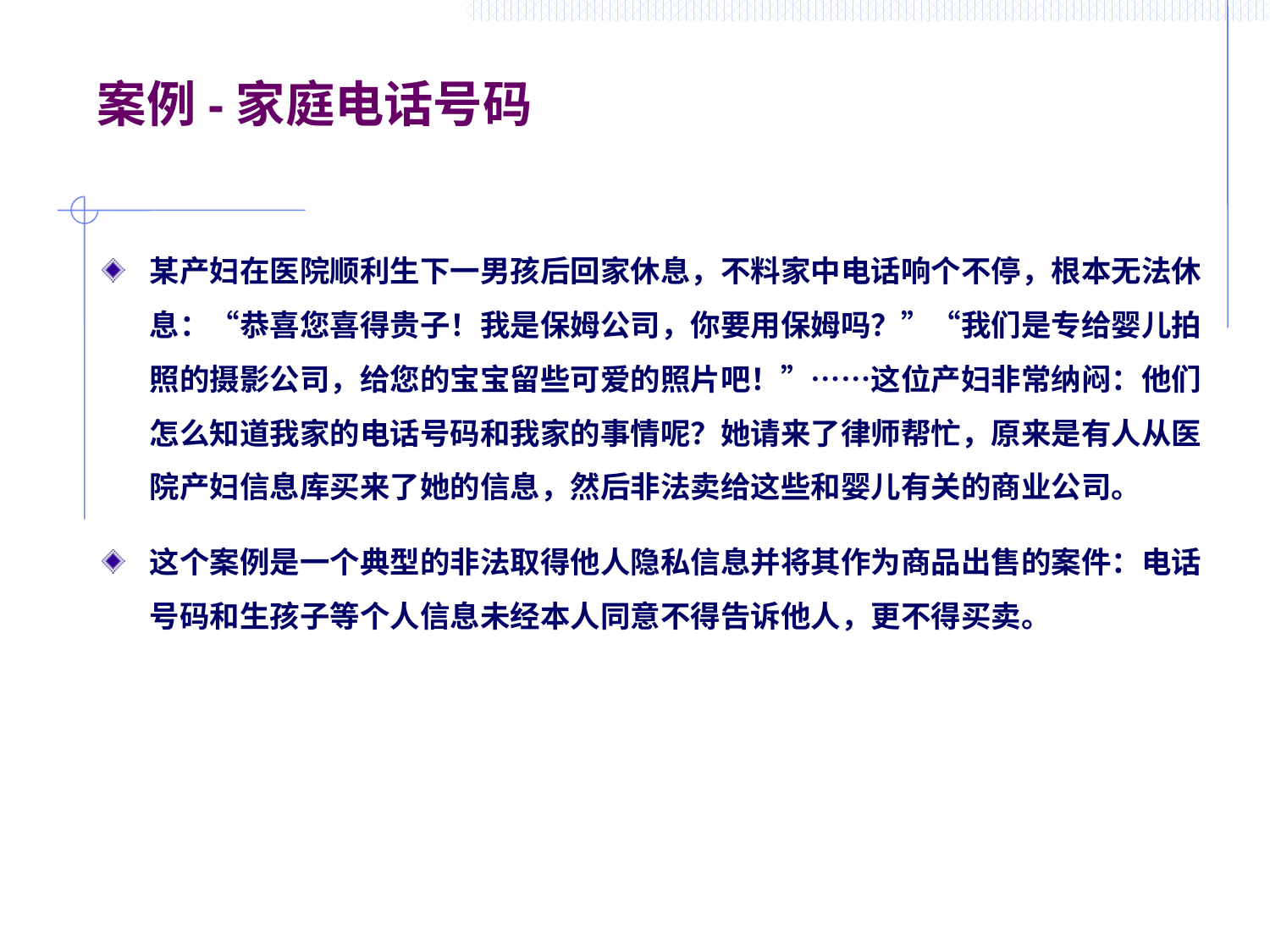

# 案例-家庭电话号码
某产妇在医院顺利生下一男孩后回家休息，不料家中电话响个不停，根本无法休息：“恭喜您喜得贵子！我是保姆公司，你要用保姆吗？”“我们是专给婴儿拍照的摄影公司，给您的宝宝留些可爱的照片吧！”……这位产妇非常纳闷：他们怎么知道我家的电话号码和我家的事情呢？她请来了律师帮忙，原来是有人从医院产妇信息库买来了她的信息，然后非法卖给这些和婴儿有关的商业公司。
这个案例是一个典型的非法取得他人隐私信息并将其作为商品出售的案件：电话号码和生孩子等个人信息未经本人同意不得告诉他人，更不得买卖。